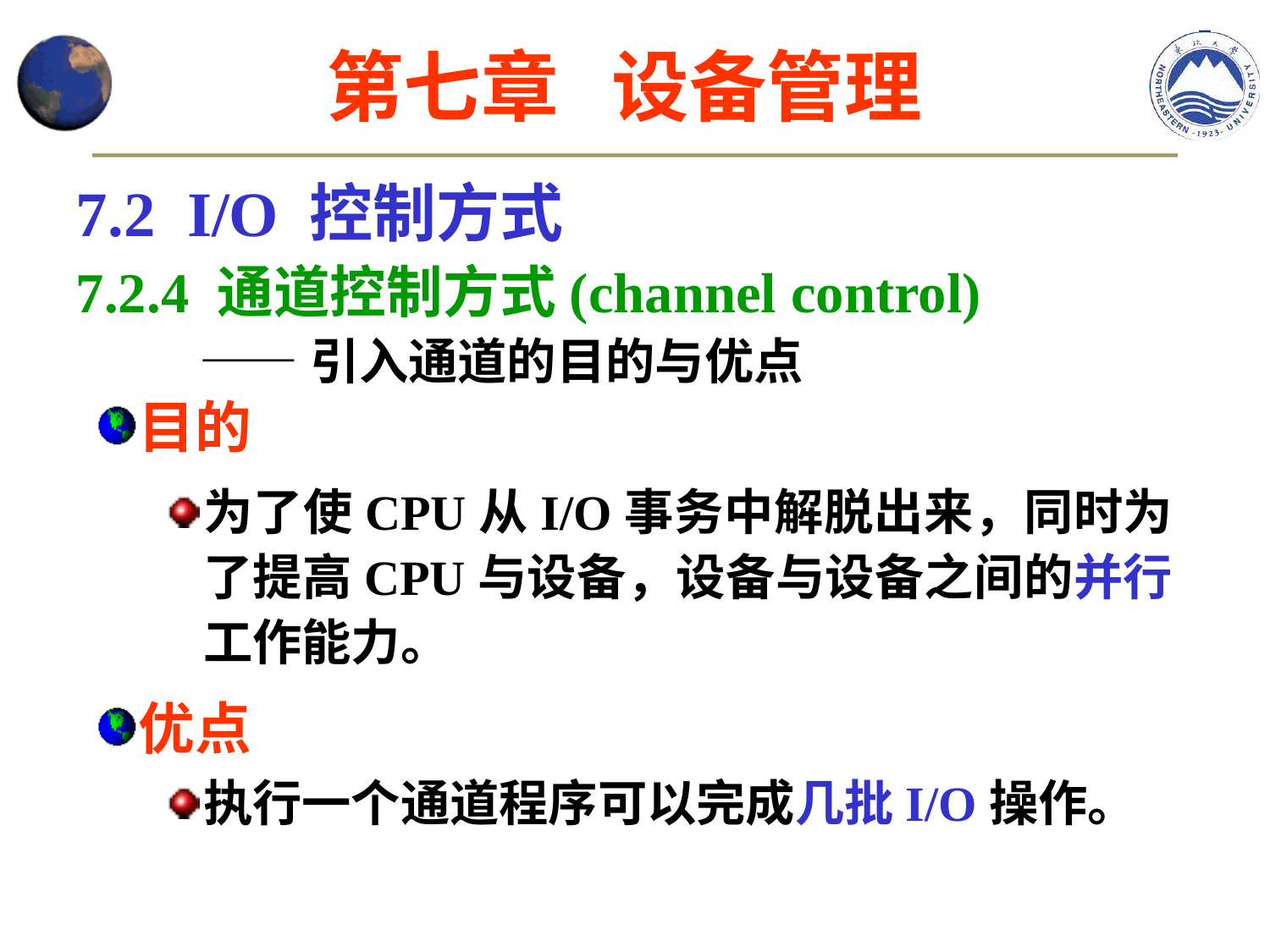

第七章   设备管理
7.2  I/O 控制方式
7.2.4 通道控制方式(channel control)
           ——引入通道的目的与优点
目的
为了使CPU从I/O事务中解脱出来，同时为了提高CPU与设备，设备与设备之间的并行工作能力。
优点
执行一个通道程序可以完成几批I/O操作。